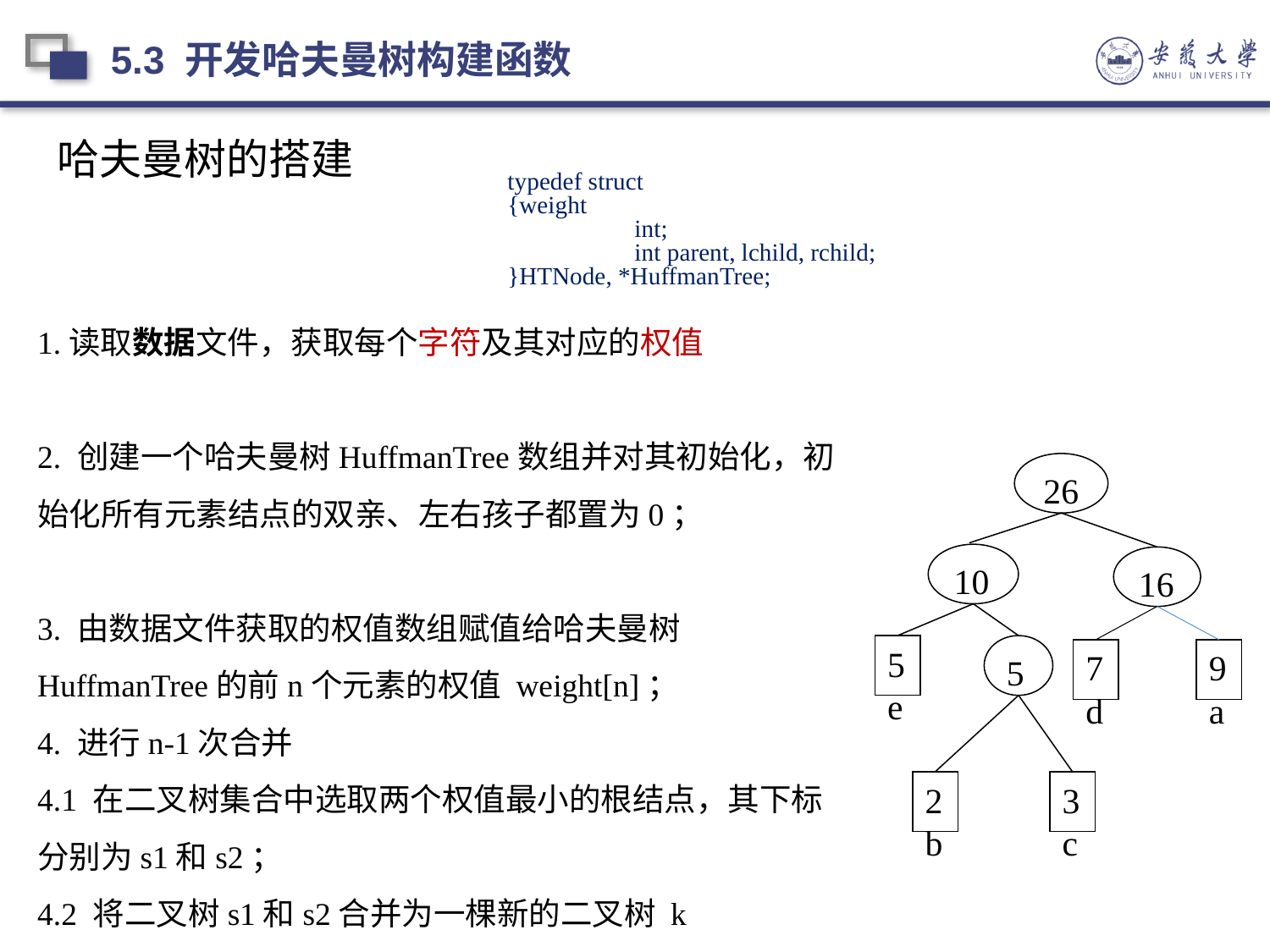

5.3 开发哈夫曼树构建函数
 哈夫曼树的搭建
typedef struct
{weight
	int;
	int parent, lchild, rchild;
}HTNode, *HuffmanTree;
1.读取数据文件，获取每个字符及其对应的权值

2. 创建一个哈夫曼树HuffmanTree数组并对其初始化，初始化所有元素结点的双亲、左右孩子都置为0；

3. 由数据文件获取的权值数组赋值给哈夫曼树HuffmanTree的前n个元素的权值 weight[n]；
4. 进行n-1次合并
4.1 在二叉树集合中选取两个权值最小的根结点，其下标分别为s1和s2；
4.2 将二叉树s1和s2合并为一棵新的二叉树 k

26

10

16

5
e
5

7
d
9
a
2
b
3
c